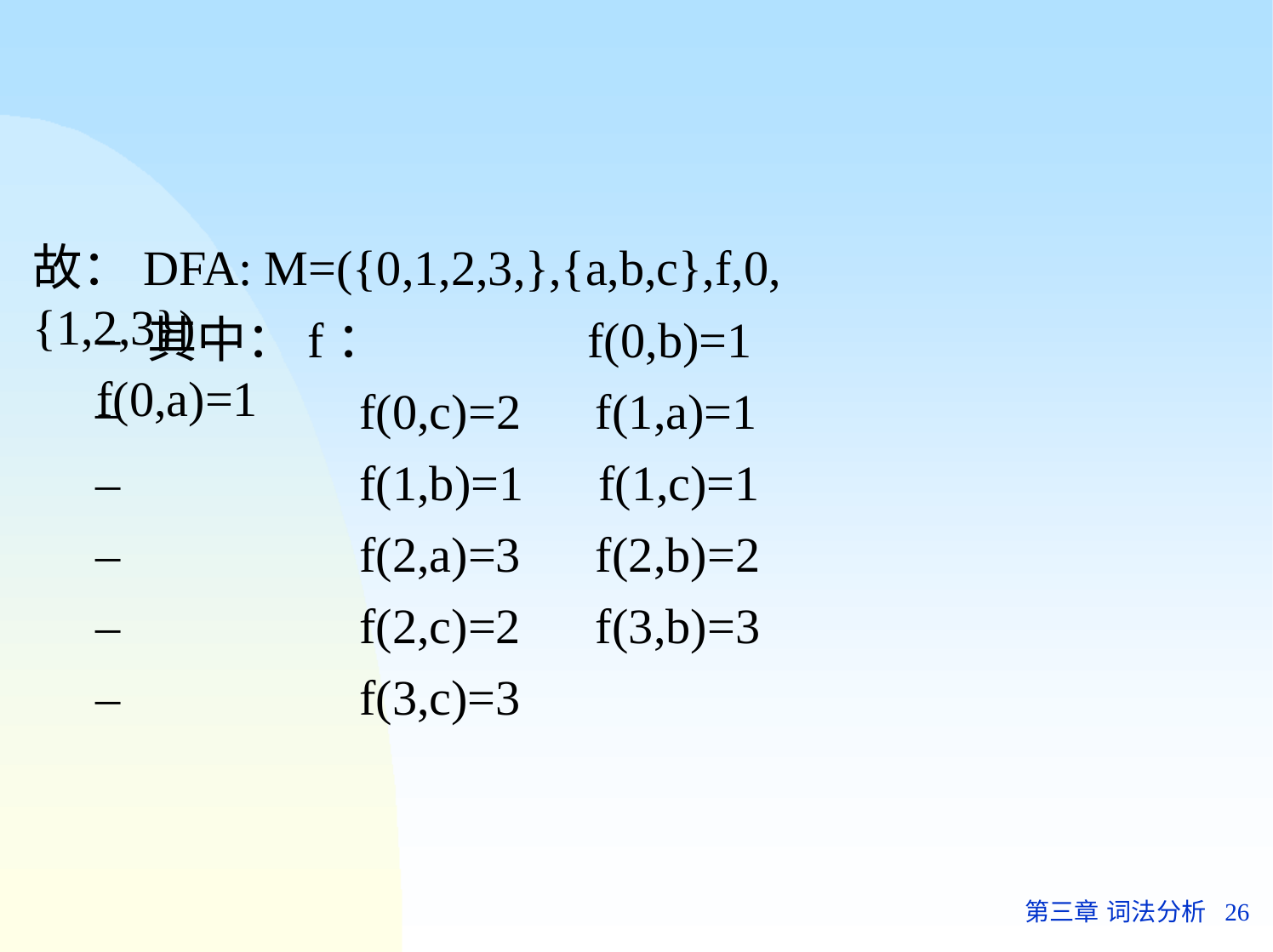

故：DFA: M=({0,1,2,3,},{a,b,c},f,0,{1,2,3})
f(0,b)=1
f(1,a)=1
f(1,c)=1
f(2,b)=2
f(3,b)=3
– 其中：f： f(0,a)=1
–
–
–
–
–
f(0,c)=2
f(1,b)=1
f(2,a)=3
f(2,c)=2
f(3,c)=3
第三章 词法分析	26